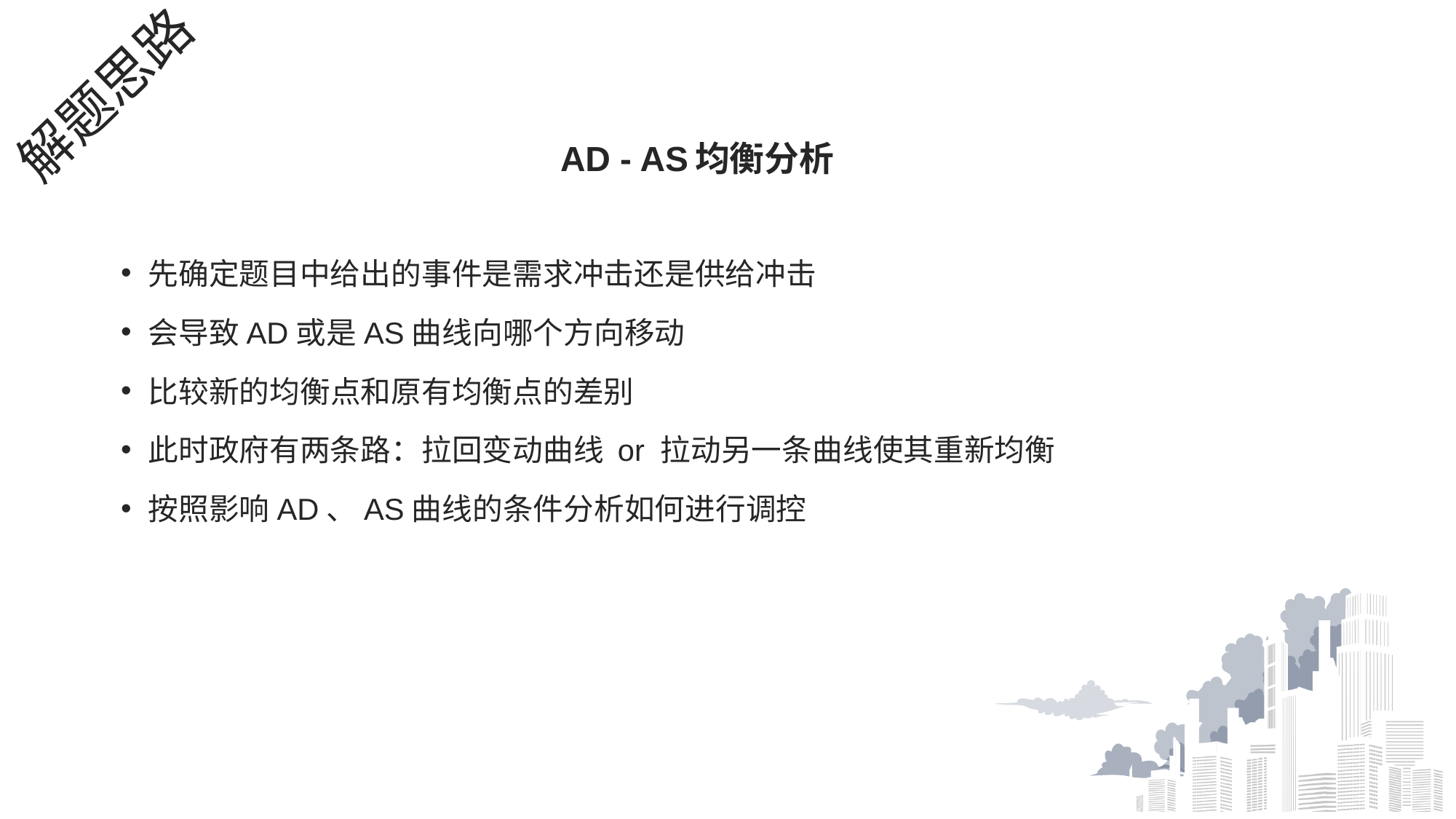

# 解题思路
AD - AS均衡分析
先确定题目中给出的事件是需求冲击还是供给冲击
会导致AD或是AS曲线向哪个方向移动
比较新的均衡点和原有均衡点的差别
此时政府有两条路：拉回变动曲线 or 拉动另一条曲线使其重新均衡
按照影响AD、AS曲线的条件分析如何进行调控